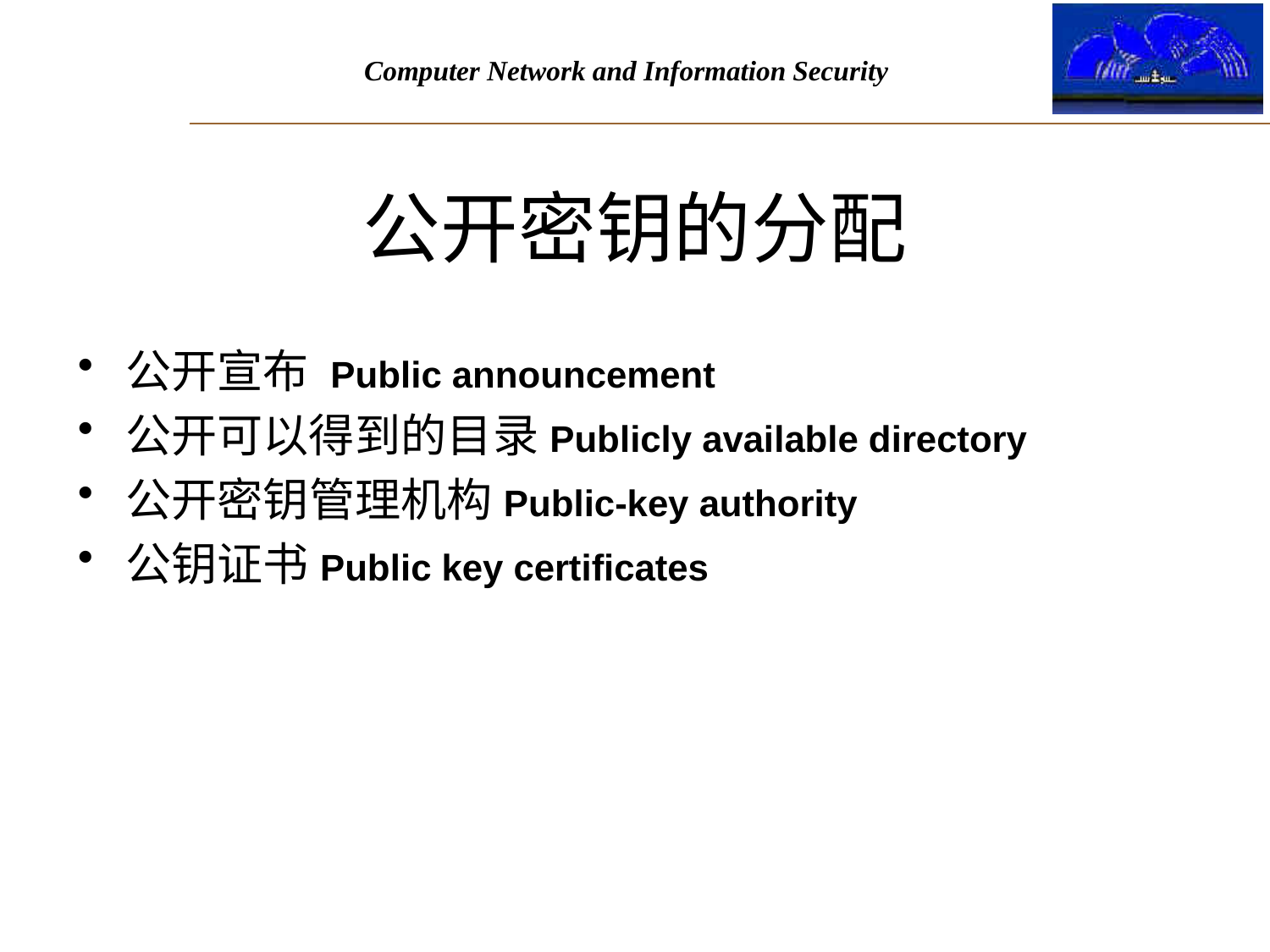

# 公开密钥的分配
公开宣布 Public announcement
公开可以得到的目录Publicly available directory
公开密钥管理机构Public-key authority
公钥证书Public key certificates